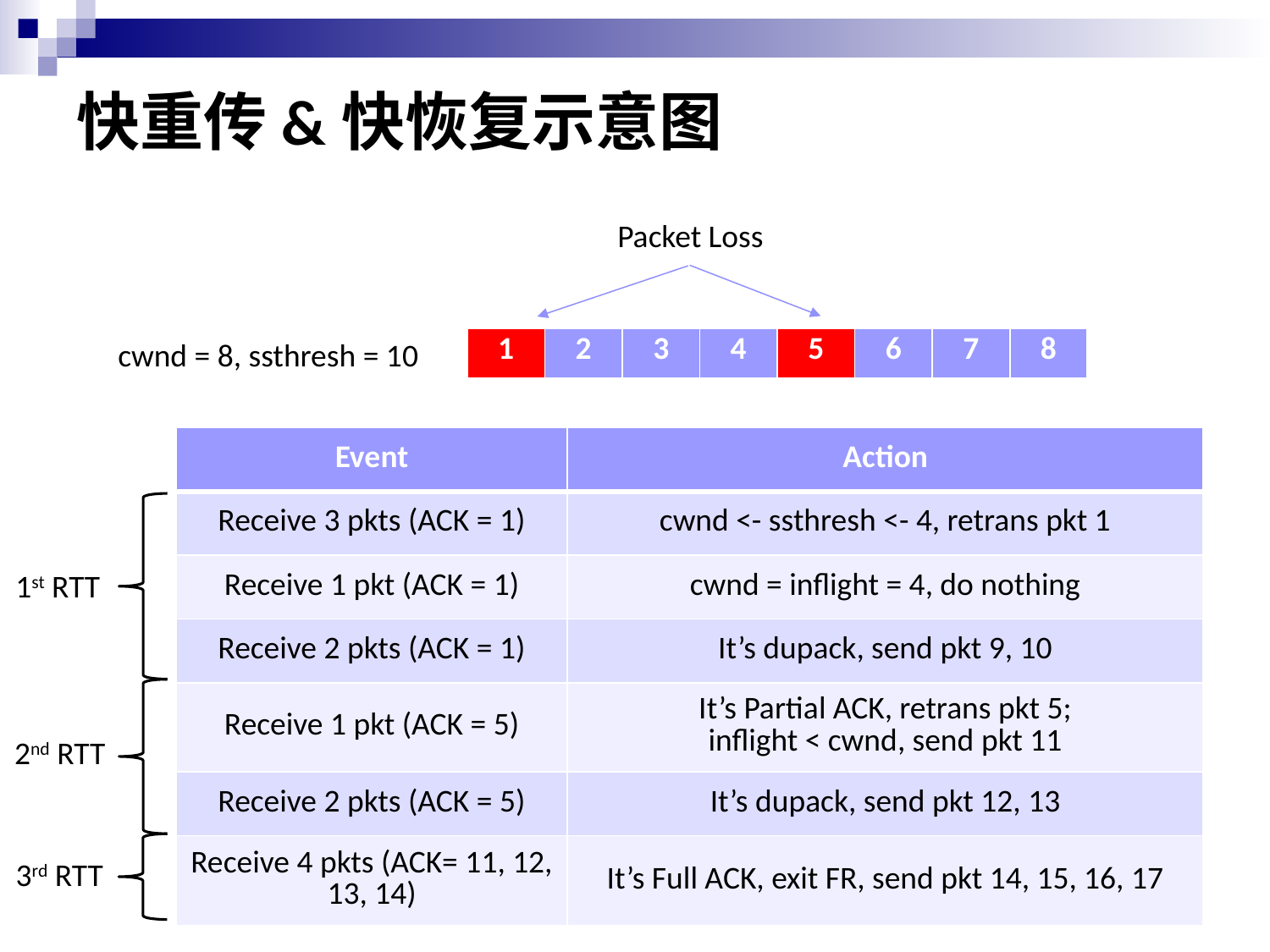

# 快重传&快恢复示意图
Packet Loss
cwnd = 8, ssthresh = 10
| 1 | 2 | 3 | 4 | 5 | 6 | 7 | 8 |
| --- | --- | --- | --- | --- | --- | --- | --- |
| Event | Action |
| --- | --- |
| Receive 3 pkts (ACK = 1) | cwnd <- ssthresh <- 4, retrans pkt 1 |
| Receive 1 pkt (ACK = 1) | cwnd = inflight = 4, do nothing |
| Receive 2 pkts (ACK = 1) | It’s dupack, send pkt 9, 10 |
| Receive 1 pkt (ACK = 5) | It’s Partial ACK, retrans pkt 5; inflight < cwnd, send pkt 11 |
| Receive 2 pkts (ACK = 5) | It’s dupack, send pkt 12, 13 |
| Receive 4 pkts (ACK= 11, 12, 13, 14) | It’s Full ACK, exit FR, send pkt 14, 15, 16, 17 |

1st RTT

2nd RTT

3rd RTT
20